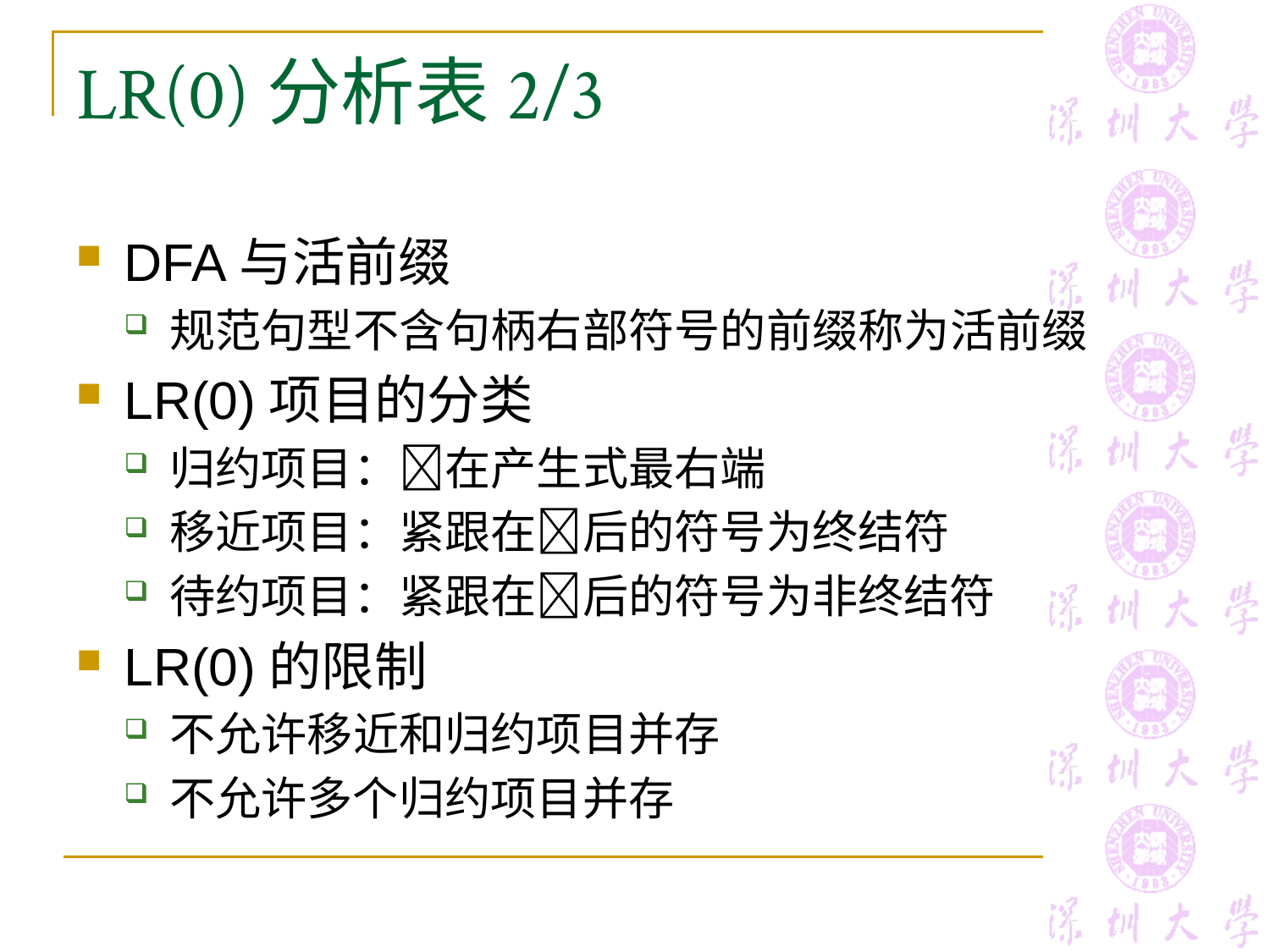

# LR(0)分析表2/3
DFA与活前缀
规范句型不含句柄右部符号的前缀称为活前缀
LR(0)项目的分类
归约项目：•在产生式最右端
移近项目：紧跟在•后的符号为终结符
待约项目：紧跟在•后的符号为非终结符
LR(0)的限制
不允许移近和归约项目并存
不允许多个归约项目并存